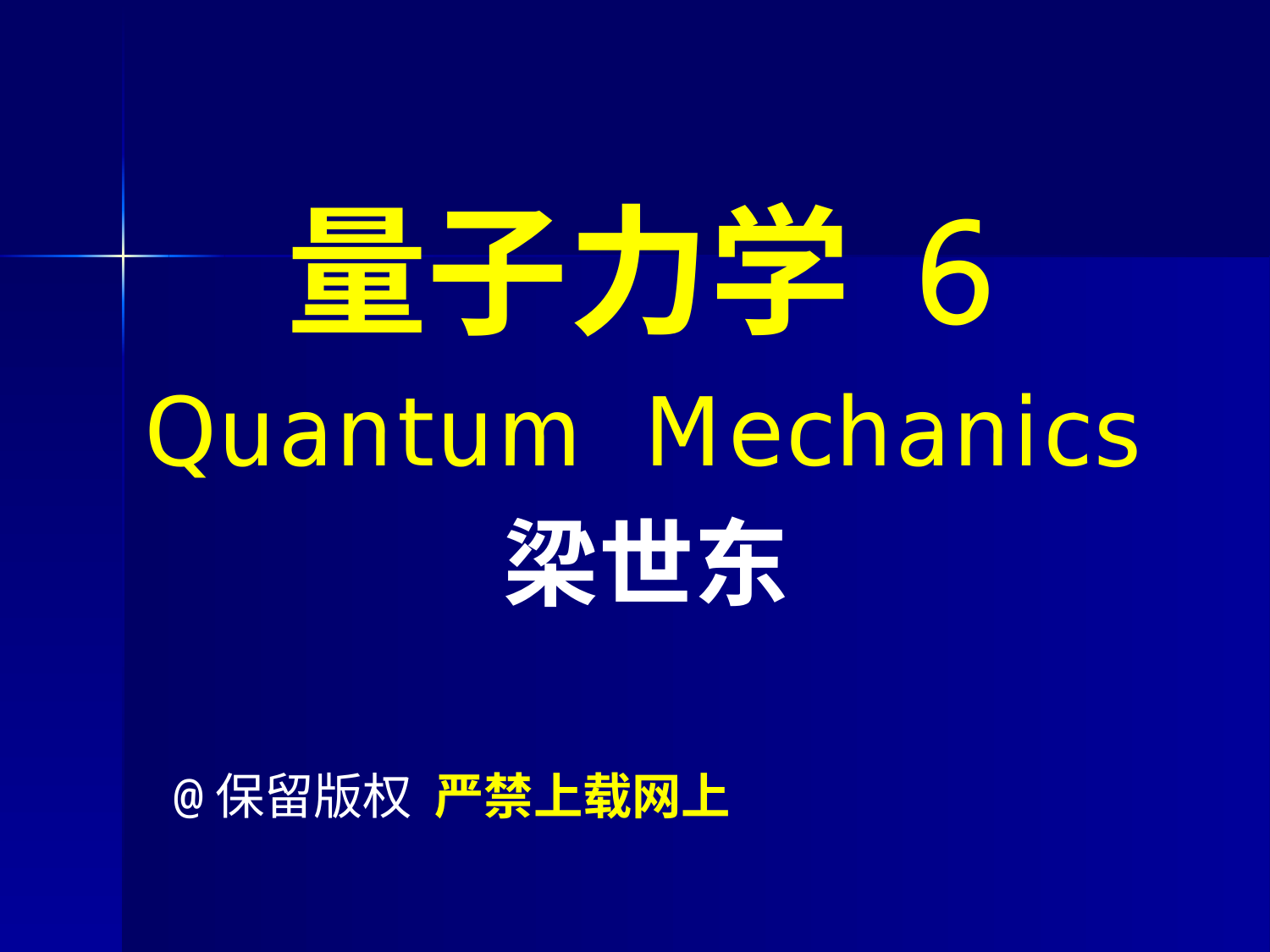

#
量子力学 6
Quantum  Mechanics
梁世东
@保留版权  严禁上载网上
1